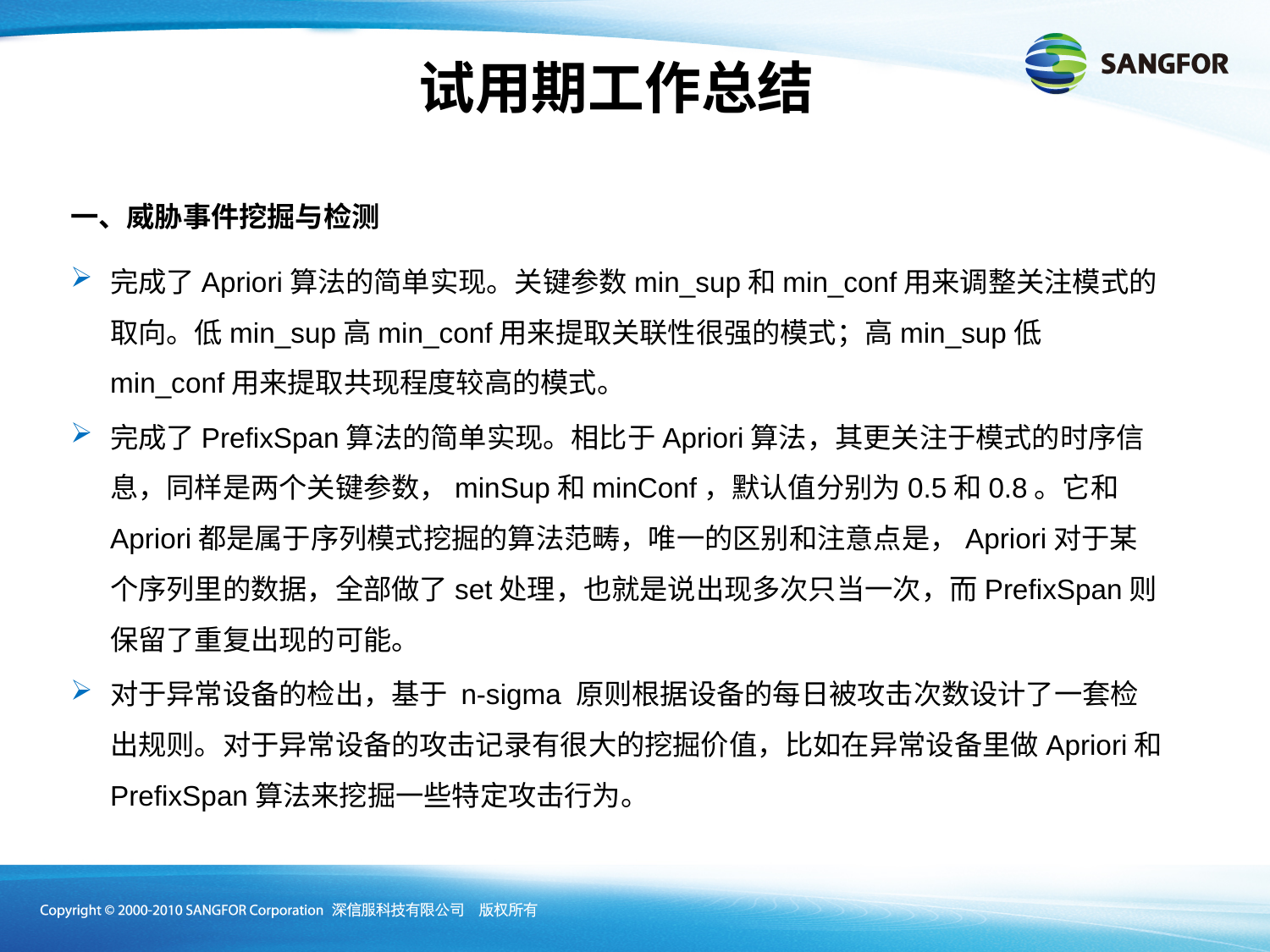

试用期工作总结
一、威胁事件挖掘与检测
完成了Apriori算法的简单实现。关键参数min_sup和min_conf用来调整关注模式的取向。低min_sup高min_conf用来提取关联性很强的模式；高min_sup低min_conf用来提取共现程度较高的模式。
完成了PrefixSpan算法的简单实现。相比于Apriori算法，其更关注于模式的时序信息，同样是两个关键参数，minSup和minConf，默认值分别为0.5和0.8。它和Apriori都是属于序列模式挖掘的算法范畴，唯一的区别和注意点是，Apriori对于某个序列里的数据，全部做了set处理，也就是说出现多次只当一次，而PrefixSpan则保留了重复出现的可能。
对于异常设备的检出，基于 n-sigma 原则根据设备的每日被攻击次数设计了一套检出规则。对于异常设备的攻击记录有很大的挖掘价值，比如在异常设备里做Apriori和PrefixSpan算法来挖掘一些特定攻击行为。